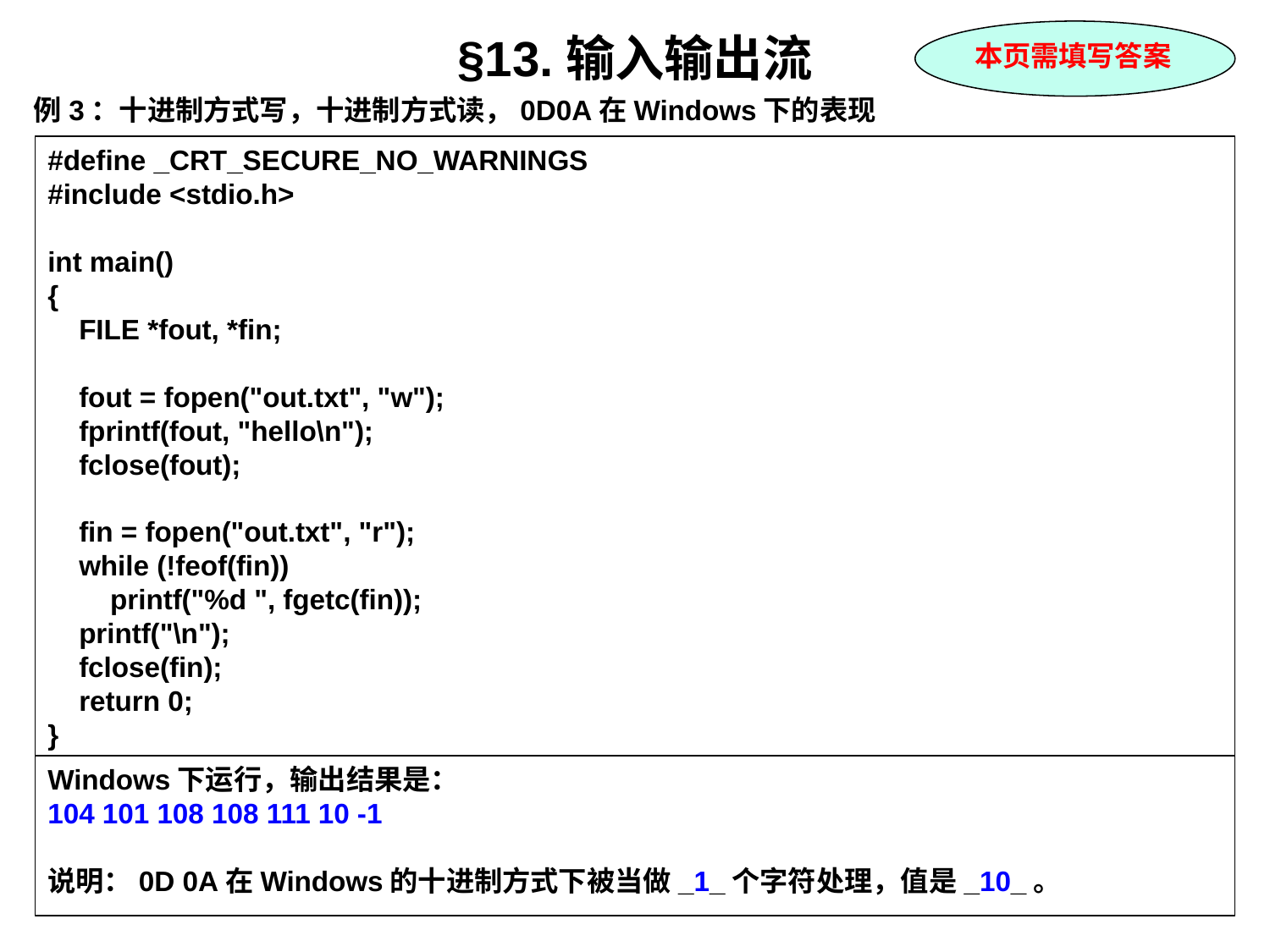

§13.输入输出流
例3：十进制方式写，十进制方式读，0D0A在Windows下的表现
本页需填写答案
#define _CRT_SECURE_NO_WARNINGS
#include <stdio.h>

int main()
{
    FILE *fout, *fin;

    fout = fopen("out.txt", "w");
    fprintf(fout, "hello\n");
    fclose(fout);

    fin = fopen("out.txt", "r");
    while (!feof(fin))
        printf("%d ", fgetc(fin));
    printf("\n");
    fclose(fin);
    return 0;
}
Windows下运行，输出结果是：
104 101 108 108 111 10 -1

说明：0D 0A在Windows的十进制方式下被当做_1_个字符处理，值是_10_。